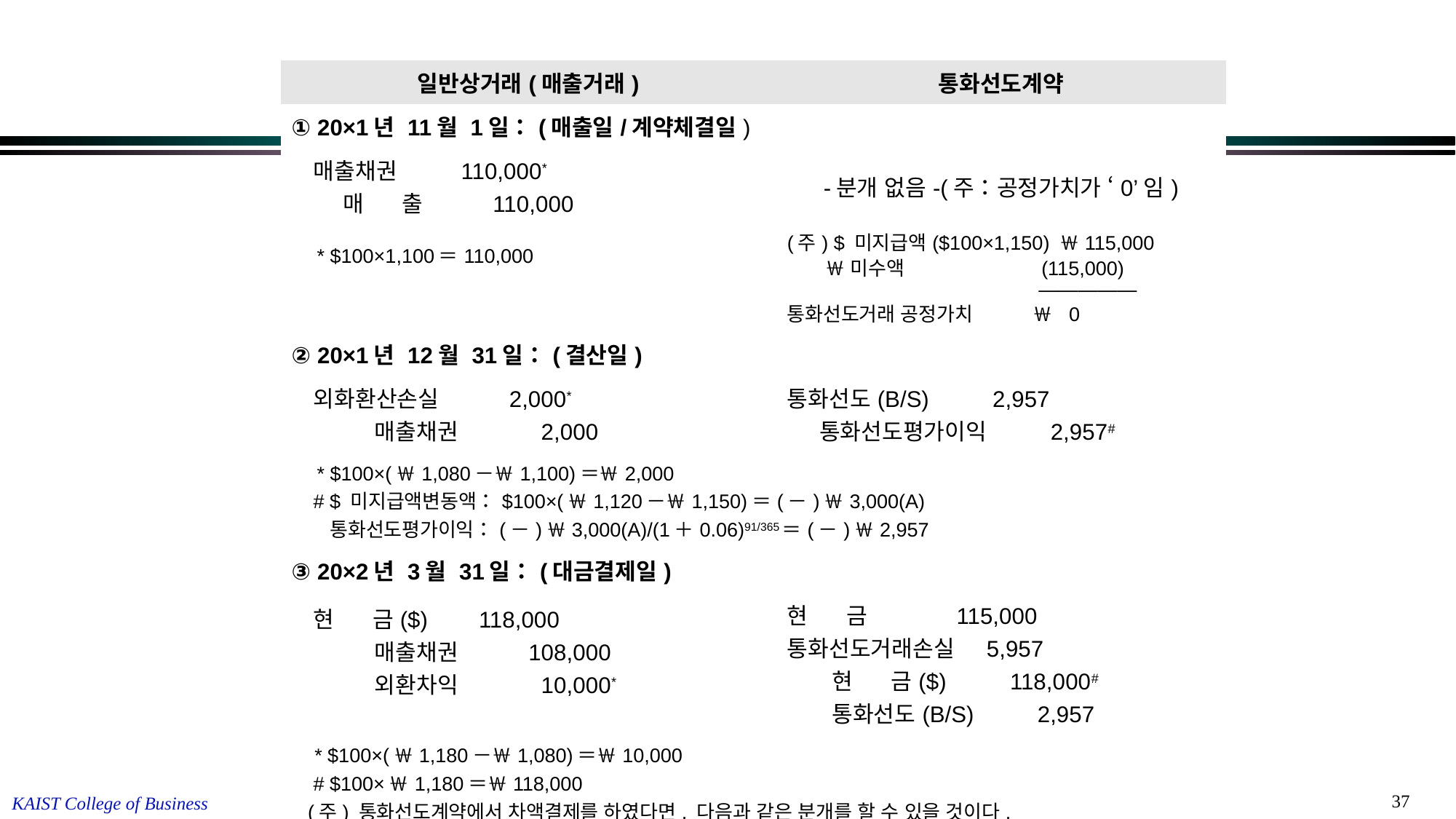

| 일반상거래(매출거래) | 통화선도계약 |
| --- | --- |
| ① 20×1년 11월 1일：(매출일/계약체결일) |  |
| 매출채권         110,000\*        매      출          110,000 | -분개 없음-(주：공정가치가 ‘0’임) |
| \* $100×1,100＝110,000 | (주) $ 미지급액($100×1,150) ￦115,000      ￦ 미수액                 (115,000)                               ――――― 통화선도거래 공정가치       ￦  0 |
| ② 20×1년 12월 31일：(결산일) |  |
| 외화환산손실          2,000\*        매출채권            2,000 | 통화선도(B/S)          2,957     통화선도평가이익         2,957# |
| \* $100×(￦1,080－￦1,100)＝￦2,000     # $ 미지급액변동액：$100×(￦1,120－￦1,150)＝(－)￦3,000(A)       통화선도평가이익：(－)￦3,000(A)/(1＋0.06)91/365＝(－)￦2,957 |  |
| ③ 20×2년 3월 31일：(대금결제일) |  |
| 현      금($)        118,000     매출채권          108,000     외환차익            10,000\* | 현      금             115,000 통화선도거래손실    5,957 현      금($)          118,000# 통화선도(B/S)         2,957 |
| \* $100×(￦1,180－￦1,080)＝￦10,000     # $100×￦1,180＝￦118,000    (주) 통화선도계약에서 차액결제를 하였다면, 다음과 같은 분개를 할 수 있을 것이다.         (차) 통화선도거래손실     5,957   (대) 현      금              3,000                                               통화선도(B/S)         2,957 |  |